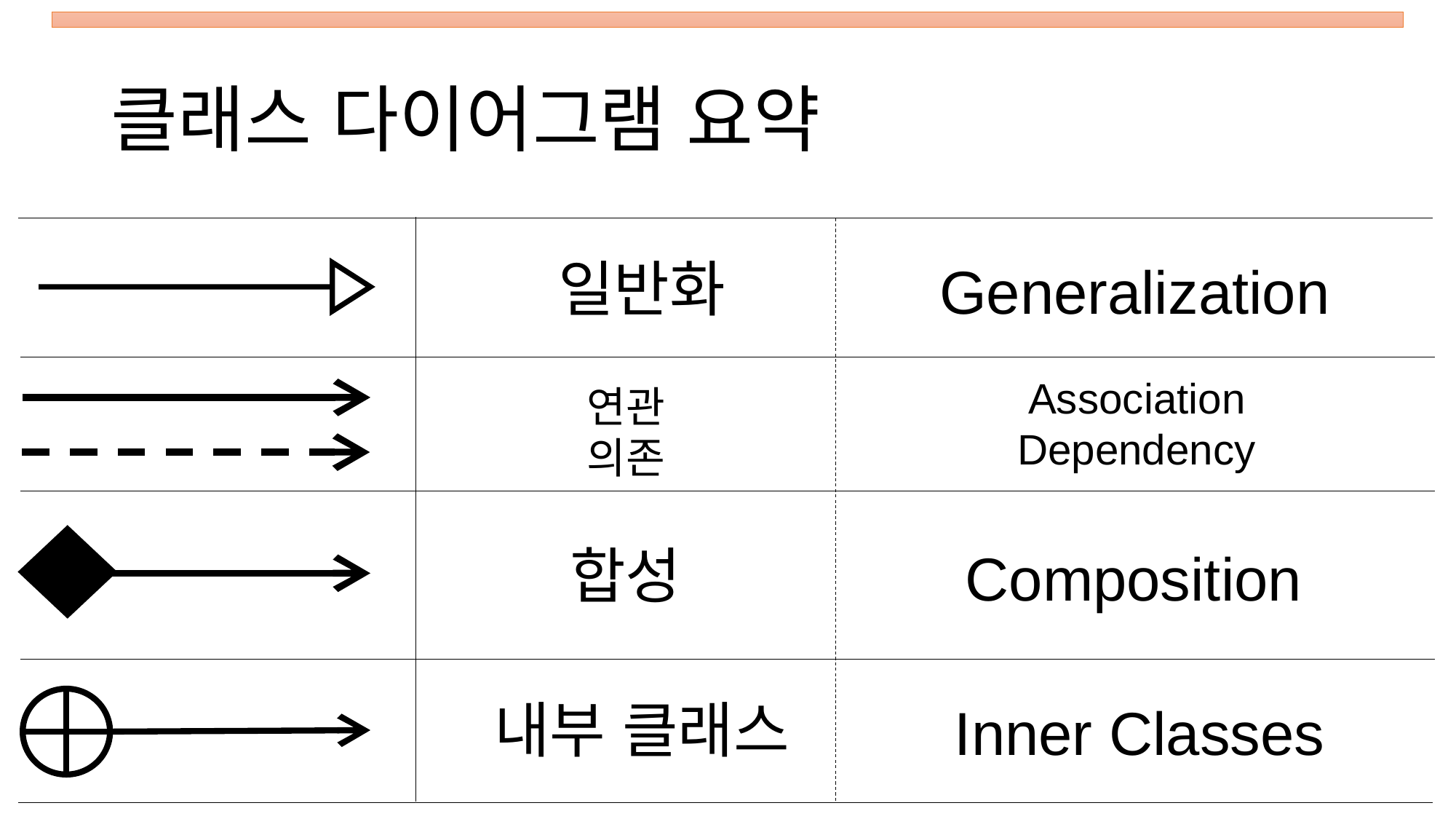

# 클래스 다이어그램 요약
일반화
Generalization

Association
Dependency
연관
의존

합성
Composition
내부 클래스

Inner Classes